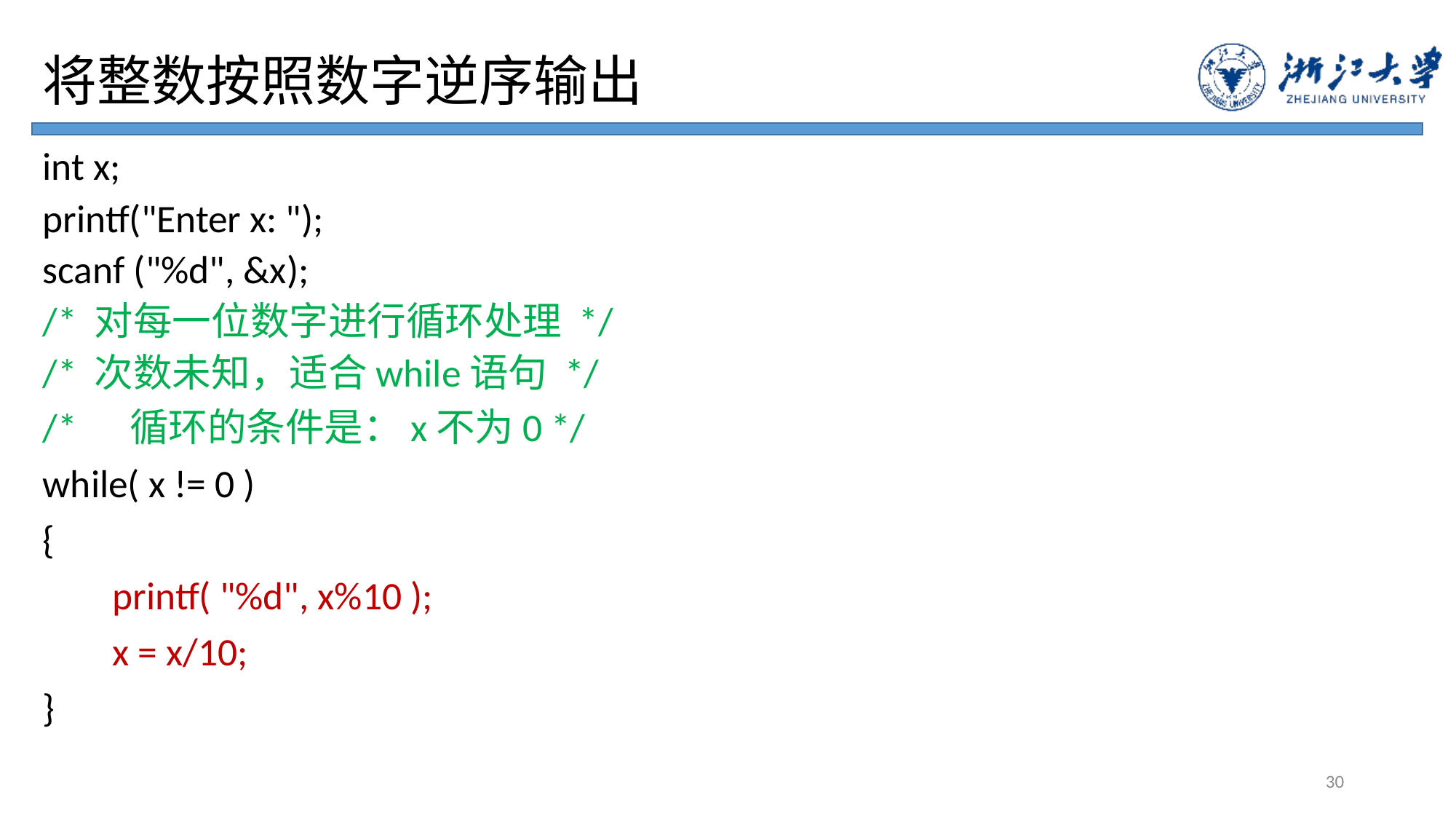

# 将整数按照数字逆序输出
int x;
printf("Enter x: ");
scanf ("%d", &x);
/* 对每一位数字进行循环处理 */
/* 次数未知，适合while语句 */
/*     循环的条件是：x不为0 */
while( x != 0 )
{
        printf( "%d", x%10 );
        x = x/10;
}

30